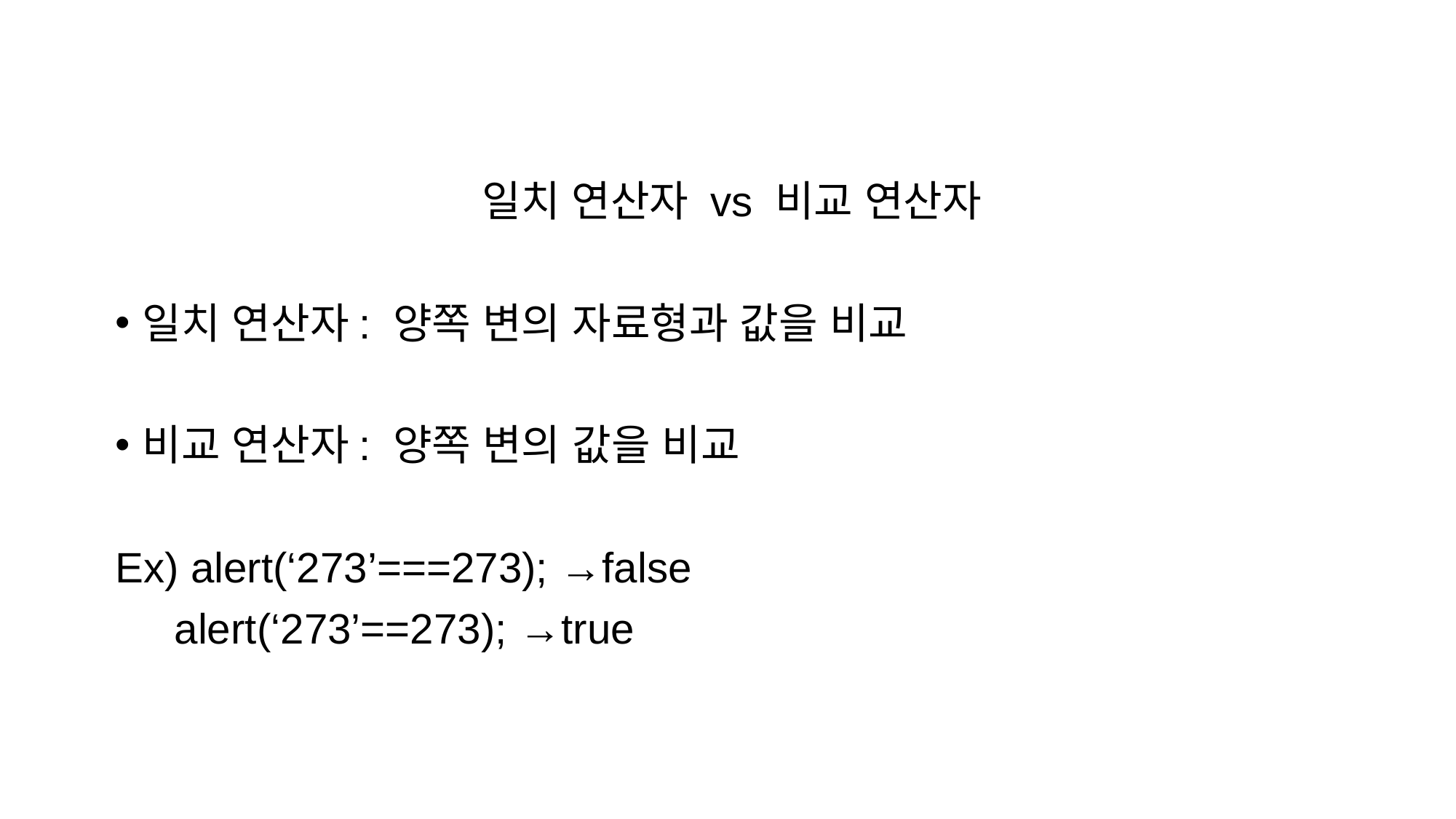

일치 연산자 vs 비교 연산자

일치 연산자: 양쪽 변의 자료형과 값을 비교

비교 연산자: 양쪽 변의 값을 비교

Ex) alert(‘273’===273); →false
     alert(‘273’==273); →true